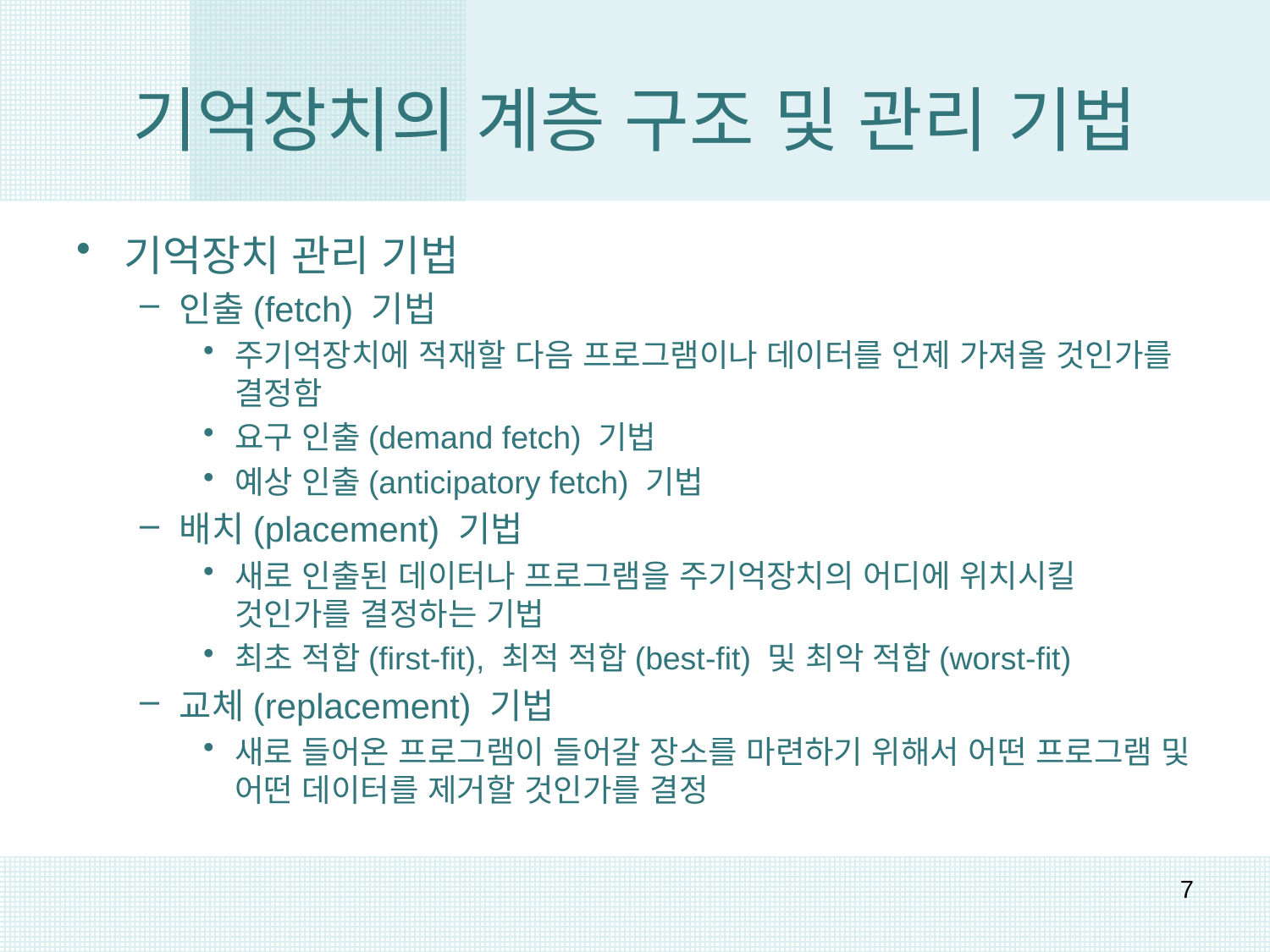

# 기억장치의 계층 구조 및 관리 기법
기억장치 관리 기법
인출(fetch) 기법
주기억장치에 적재할 다음 프로그램이나 데이터를 언제 가져올 것인가를 결정함
요구 인출(demand fetch) 기법
예상 인출(anticipatory fetch) 기법
배치(placement) 기법
새로 인출된 데이터나 프로그램을 주기억장치의 어디에 위치시킬 것인가를 결정하는 기법
최초 적합(first-fit), 최적 적합(best-fit) 및 최악 적합(worst-fit)
교체(replacement) 기법
새로 들어온 프로그램이 들어갈 장소를 마련하기 위해서 어떤 프로그램 및 어떤 데이터를 제거할 것인가를 결정

7